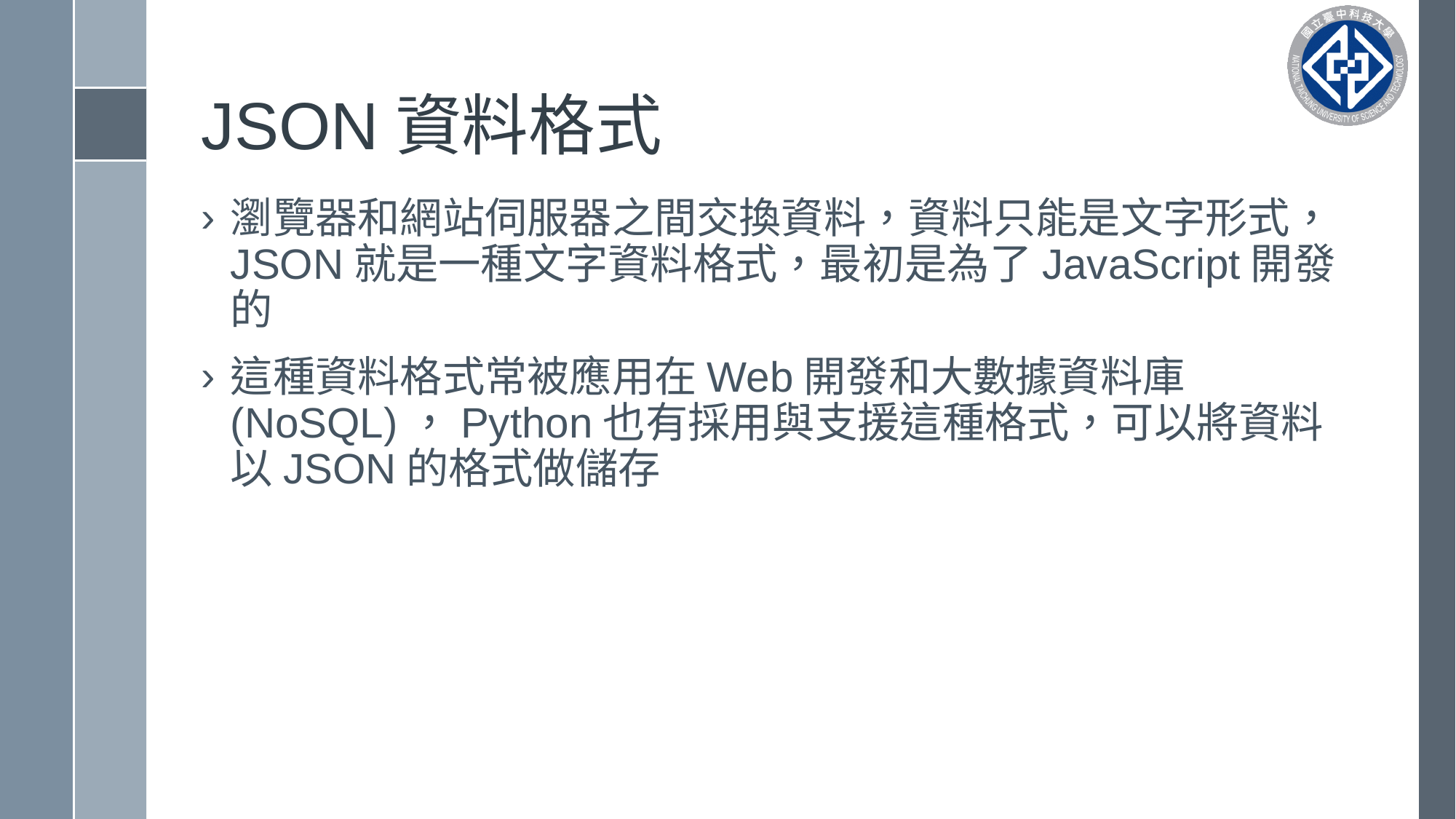

# JSON資料格式
瀏覽器和網站伺服器之間交換資料，資料只能是文字形式，JSON就是一種文字資料格式，最初是為了JavaScript開發的
這種資料格式常被應用在Web開發和大數據資料庫(NoSQL)，Python也有採用與支援這種格式，可以將資料以JSON的格式做儲存